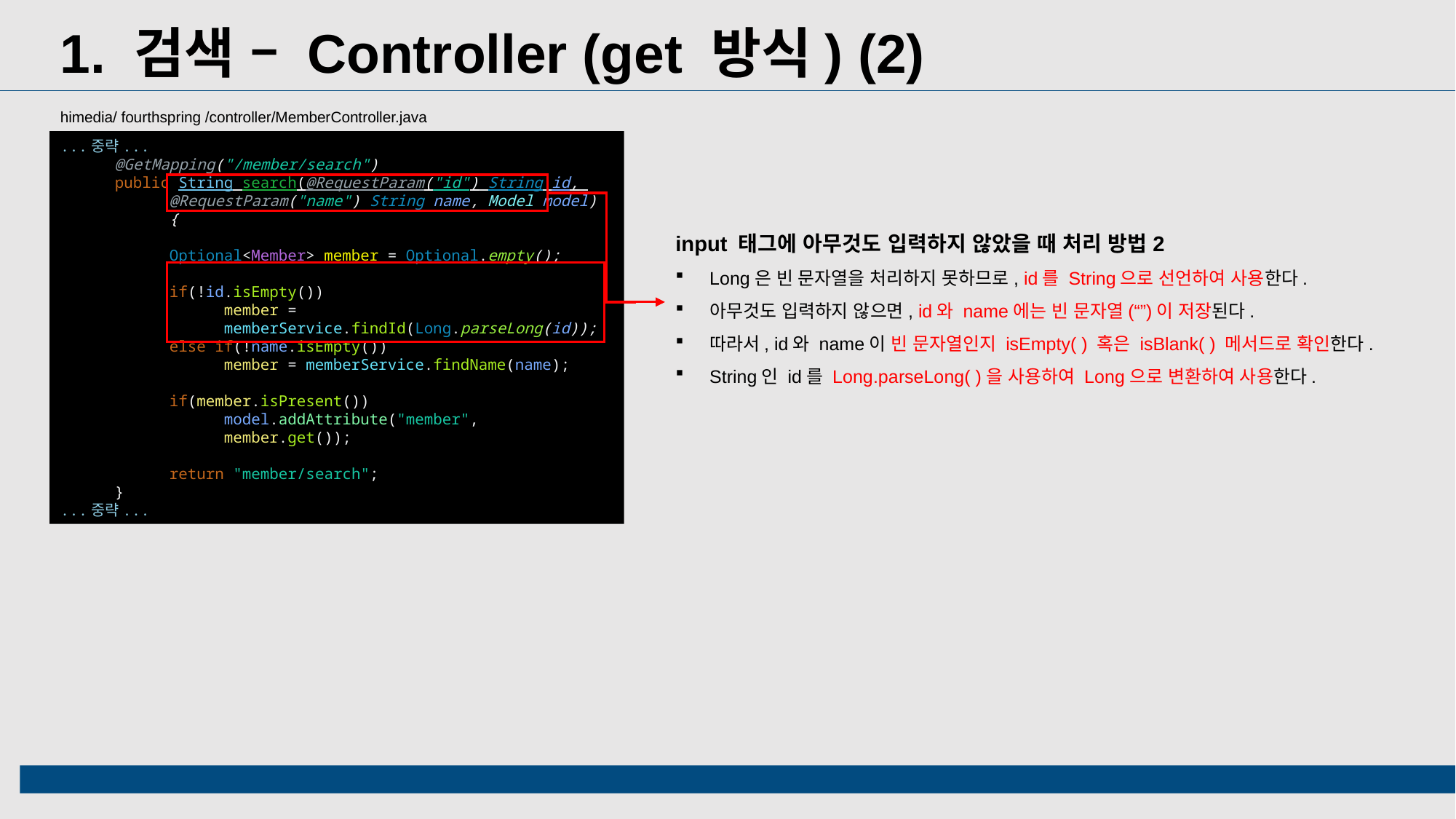

1. 검색 – Controller (get 방식) (2)
himedia/ fourthspring /controller/MemberController.java
...중략...
@GetMapping("/member/search")
public String search(@RequestParam("id") String id,
@RequestParam("name") String name, Model model) {

Optional<Member> member = Optional.empty();

if(!id.isEmpty())
member = memberService.findId(Long.parseLong(id));
else if(!name.isEmpty())
member = memberService.findName(name);

if(member.isPresent())
model.addAttribute("member", member.get());

return "member/search";
}
...중략...

input 태그에 아무것도 입력하지 않았을 때 처리 방법2
Long은 빈 문자열을 처리하지 못하므로, id를 String으로 선언하여 사용한다.
아무것도 입력하지 않으면, id와 name에는 빈 문자열(“”)이 저장된다.
따라서, id와 name이 빈 문자열인지 isEmpty( ) 혹은 isBlank( ) 메서드로 확인한다.
String인 id를 Long.parseLong( )을 사용하여 Long으로 변환하여 사용한다.